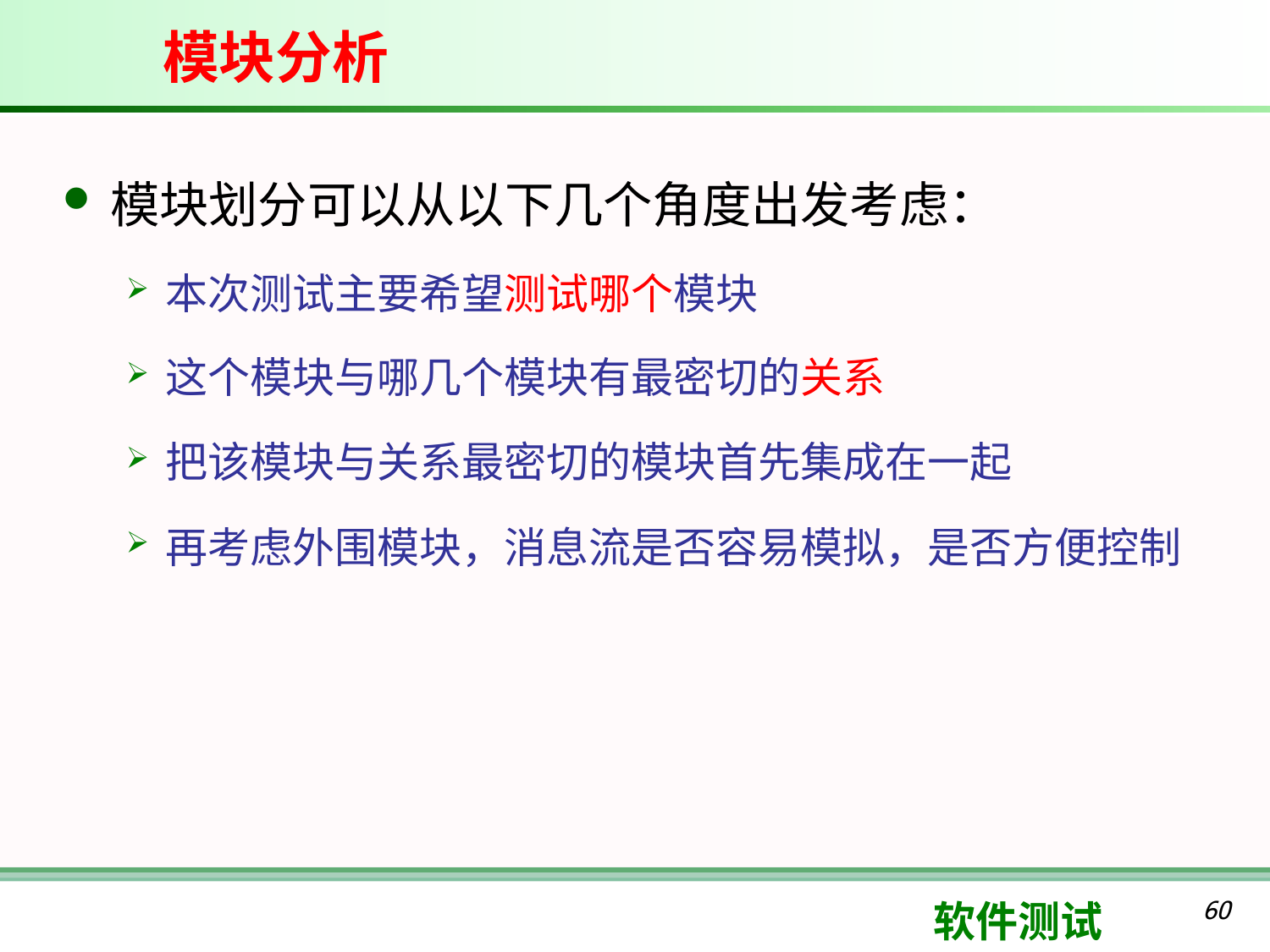

模块分析
模块划分可以从以下几个角度出发考虑：
本次测试主要希望测试哪个模块
这个模块与哪几个模块有最密切的关系
把该模块与关系最密切的模块首先集成在一起
再考虑外围模块，消息流是否容易模拟，是否方便控制
60